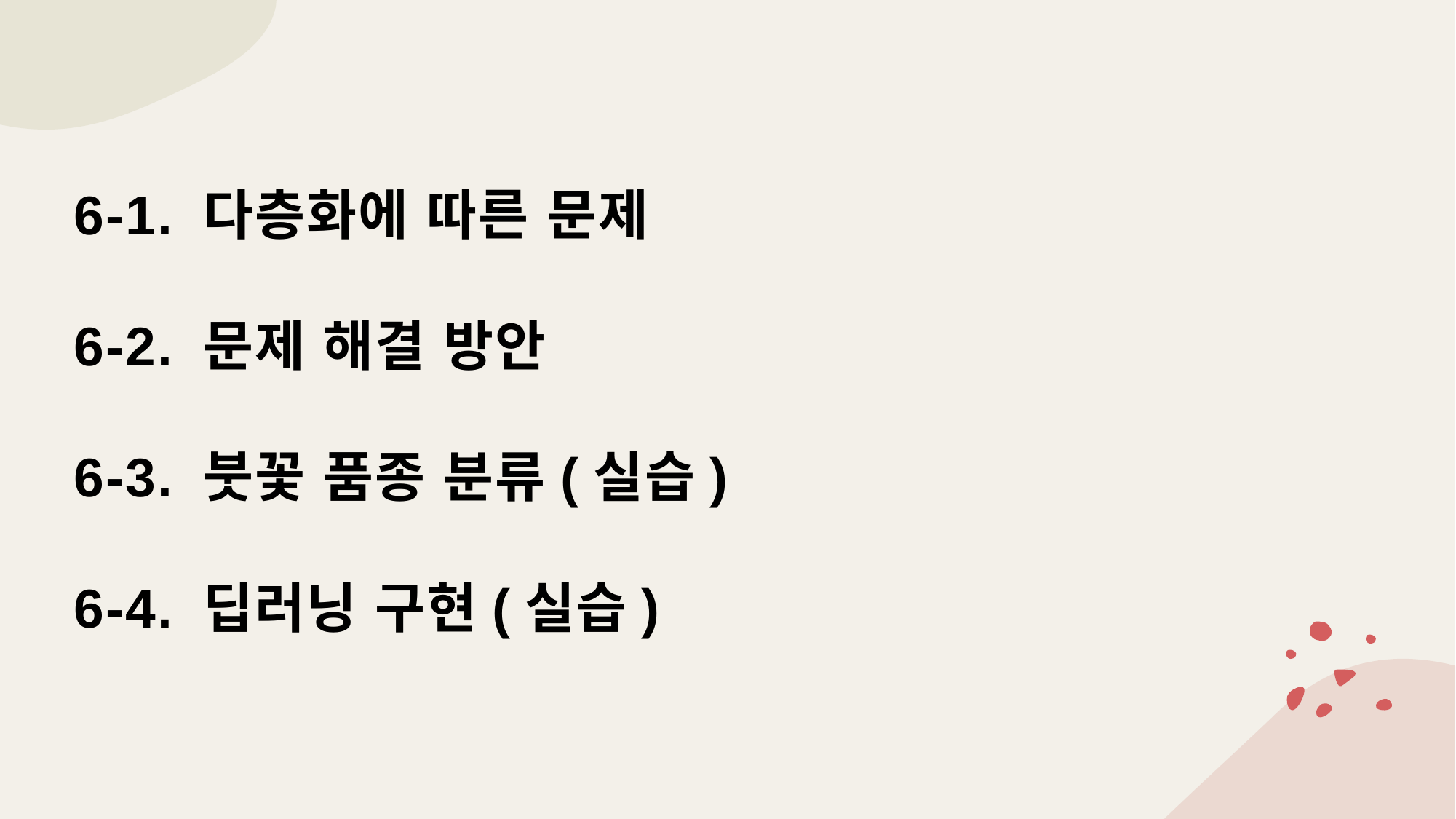

# 6-1. 다층화에 따른 문제 6-2. 문제 해결 방안 6-3. 붓꽃 품종 분류(실습) 6-4. 딥러닝 구현(실습)